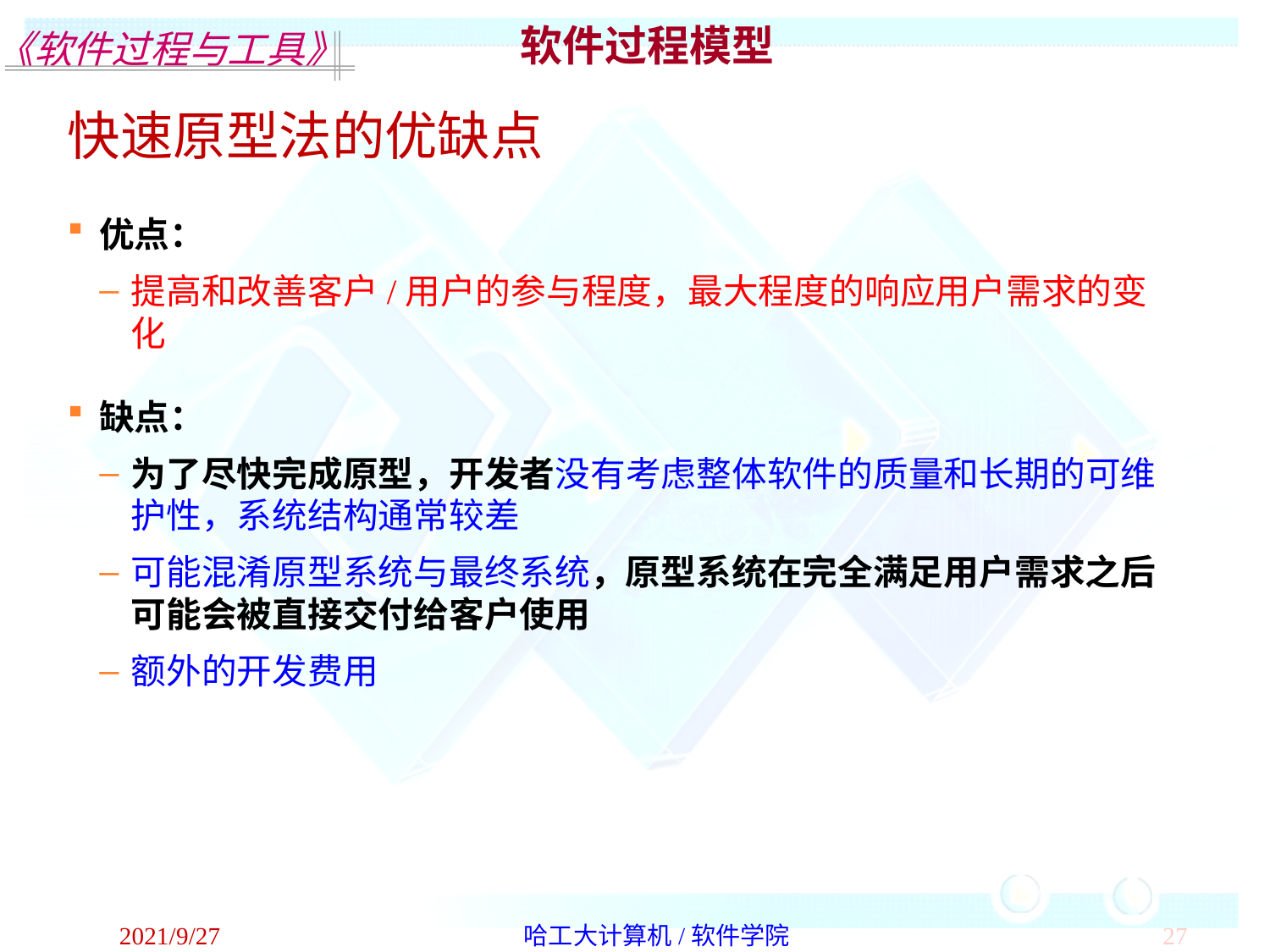

软件过程模型
快速原型法的优缺点
优点：
提高和改善客户/用户的参与程度，最大程度的响应用户需求的变化

缺点：
为了尽快完成原型，开发者没有考虑整体软件的质量和长期的可维护性，系统结构通常较差
可能混淆原型系统与最终系统，原型系统在完全满足用户需求之后可能会被直接交付给客户使用
额外的开发费用